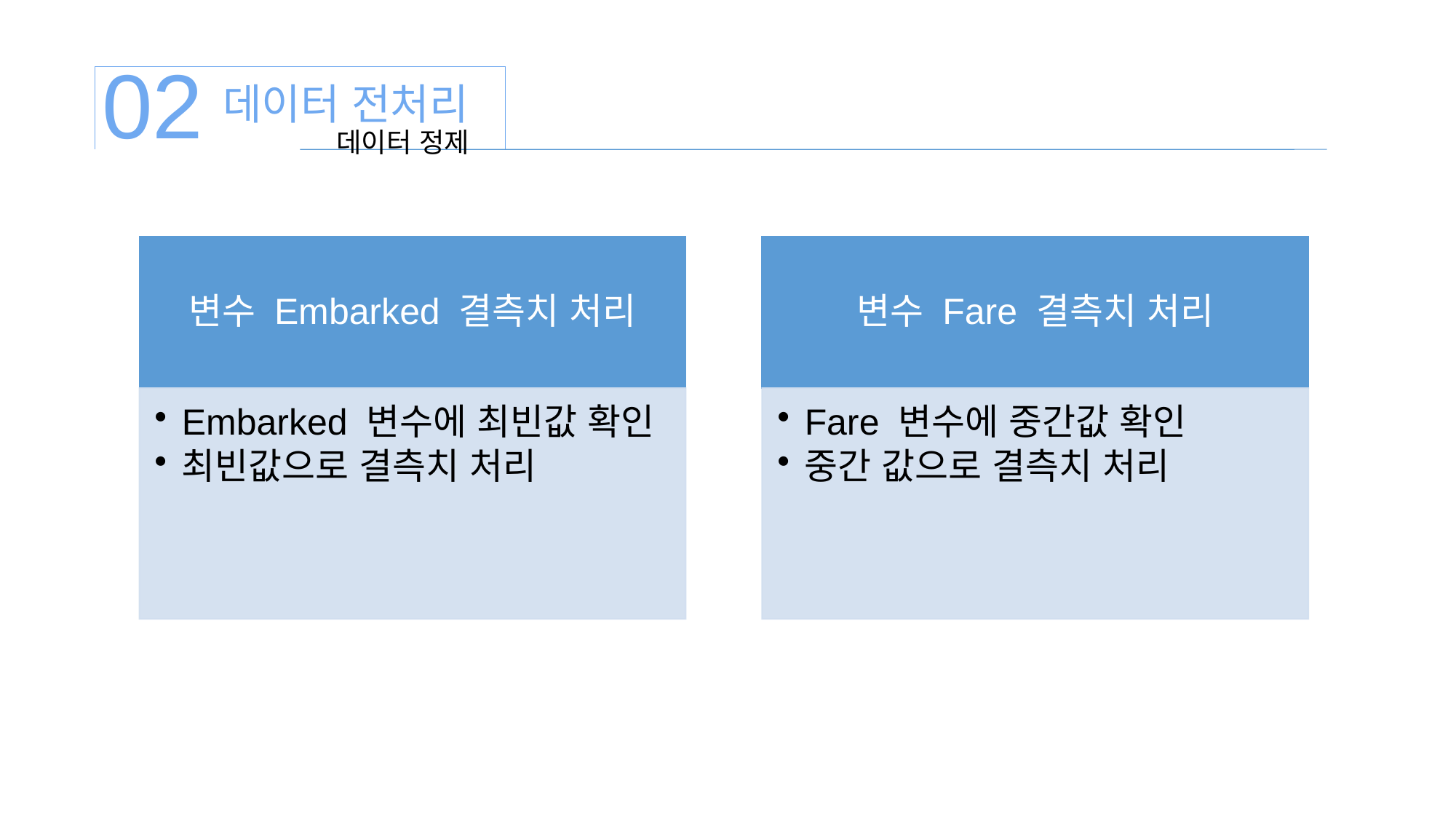

02
데이터 전처리
데이터 정제
변수 Embarked 결측치 처리
Embarked 변수에 최빈값 확인
최빈값으로 결측치 처리
변수 Fare 결측치 처리
Fare 변수에 중간값 확인
중간 값으로 결측치 처리